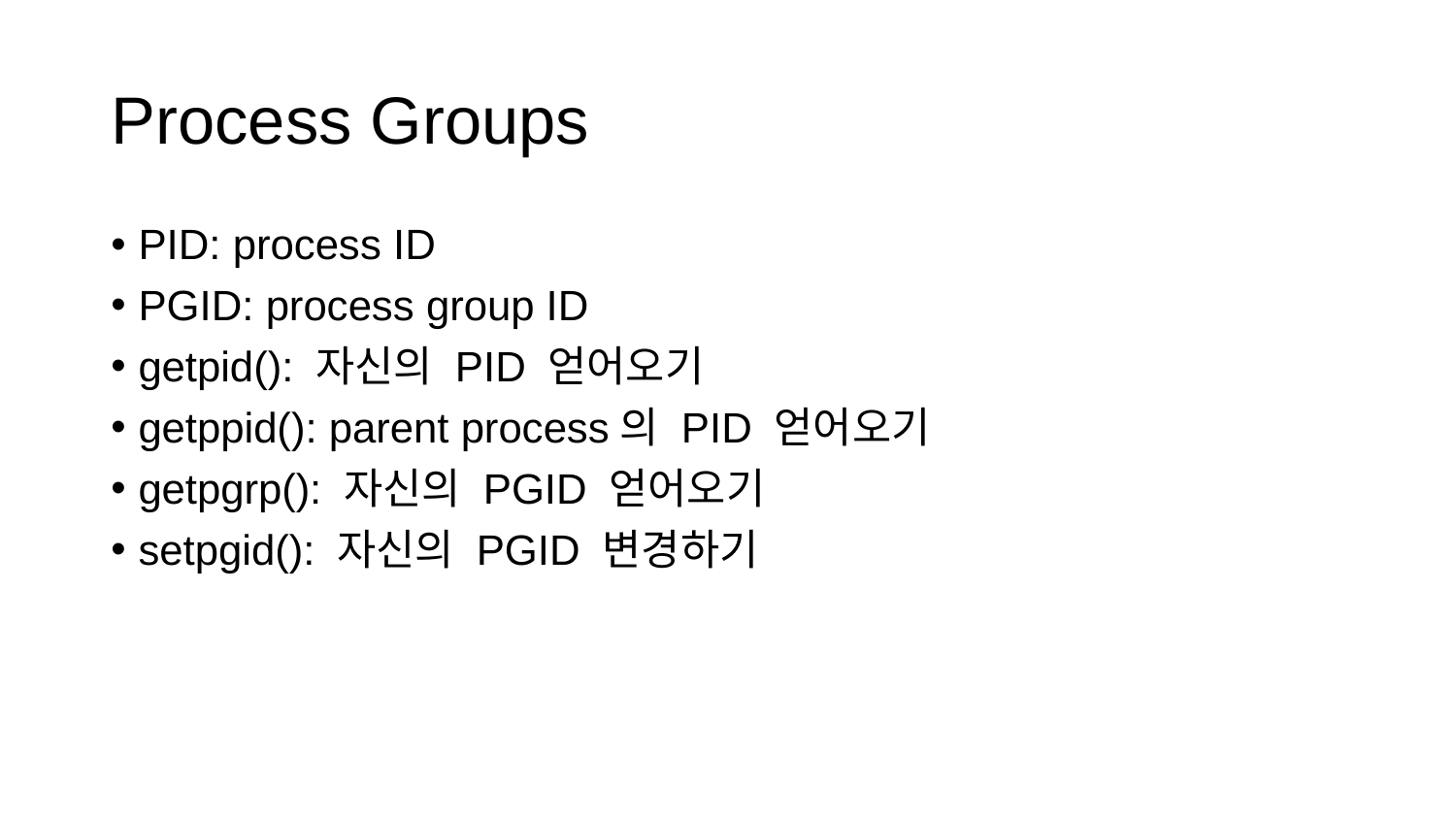

Process Groups
PID: process ID
PGID: process group ID
getpid(): 자신의 PID 얻어오기
getppid(): parent process의 PID 얻어오기
getpgrp(): 자신의 PGID 얻어오기
setpgid(): 자신의 PGID 변경하기